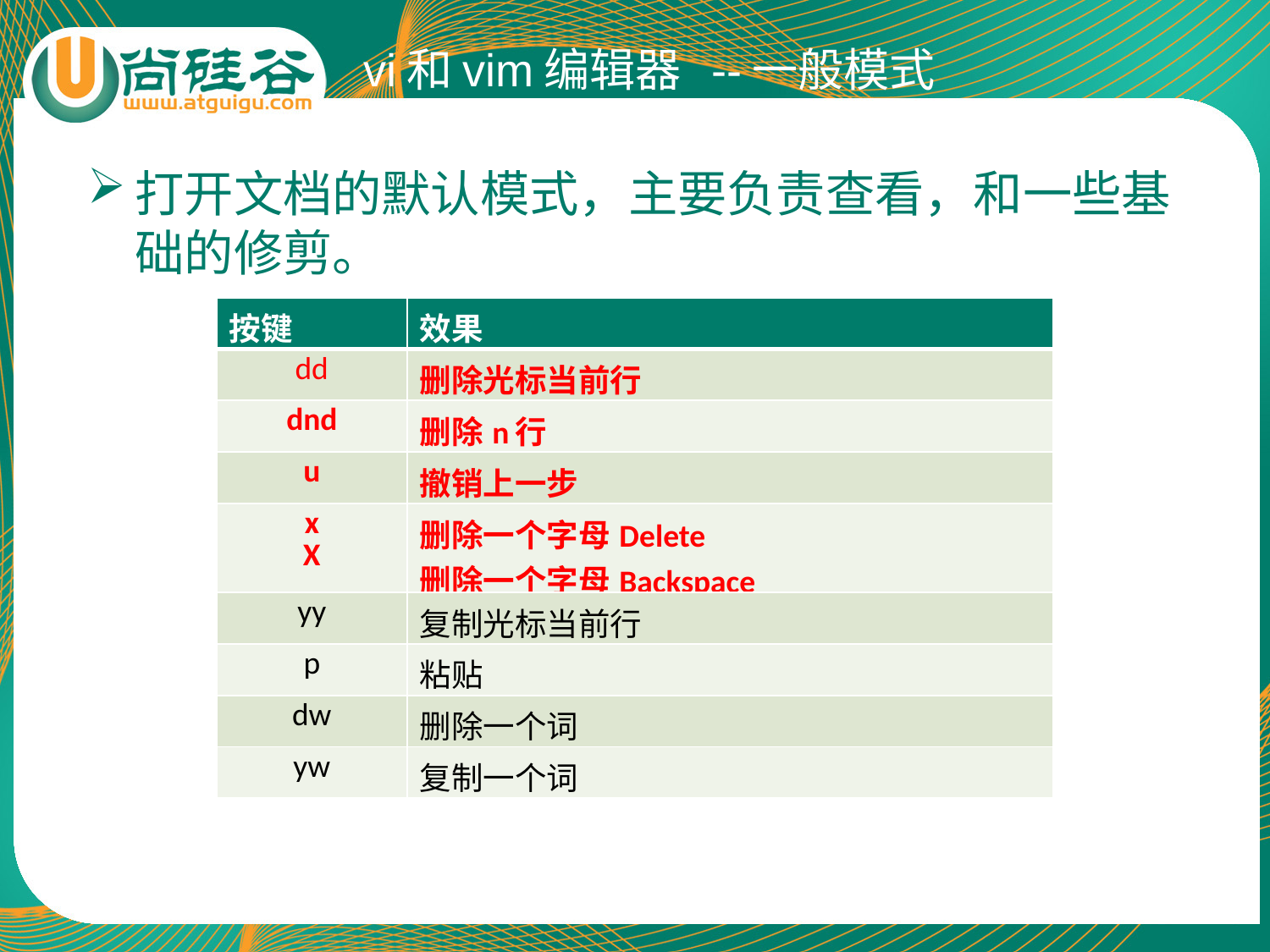

vi和vim编辑器  --一般模式
打开文档的默认模式，主要负责查看，和一些基础的修剪。
| 按键 | 效果 |
| --- | --- |
| dd | 删除光标当前行 |
| dnd | 删除n行 |
| u | 撤销上一步 |
| x X | 删除一个字母Delete 删除一个字母Backspace |
| yy | 复制光标当前行 |
| p | 粘贴 |
| dw | 删除一个词 |
| yw | 复制一个词 |